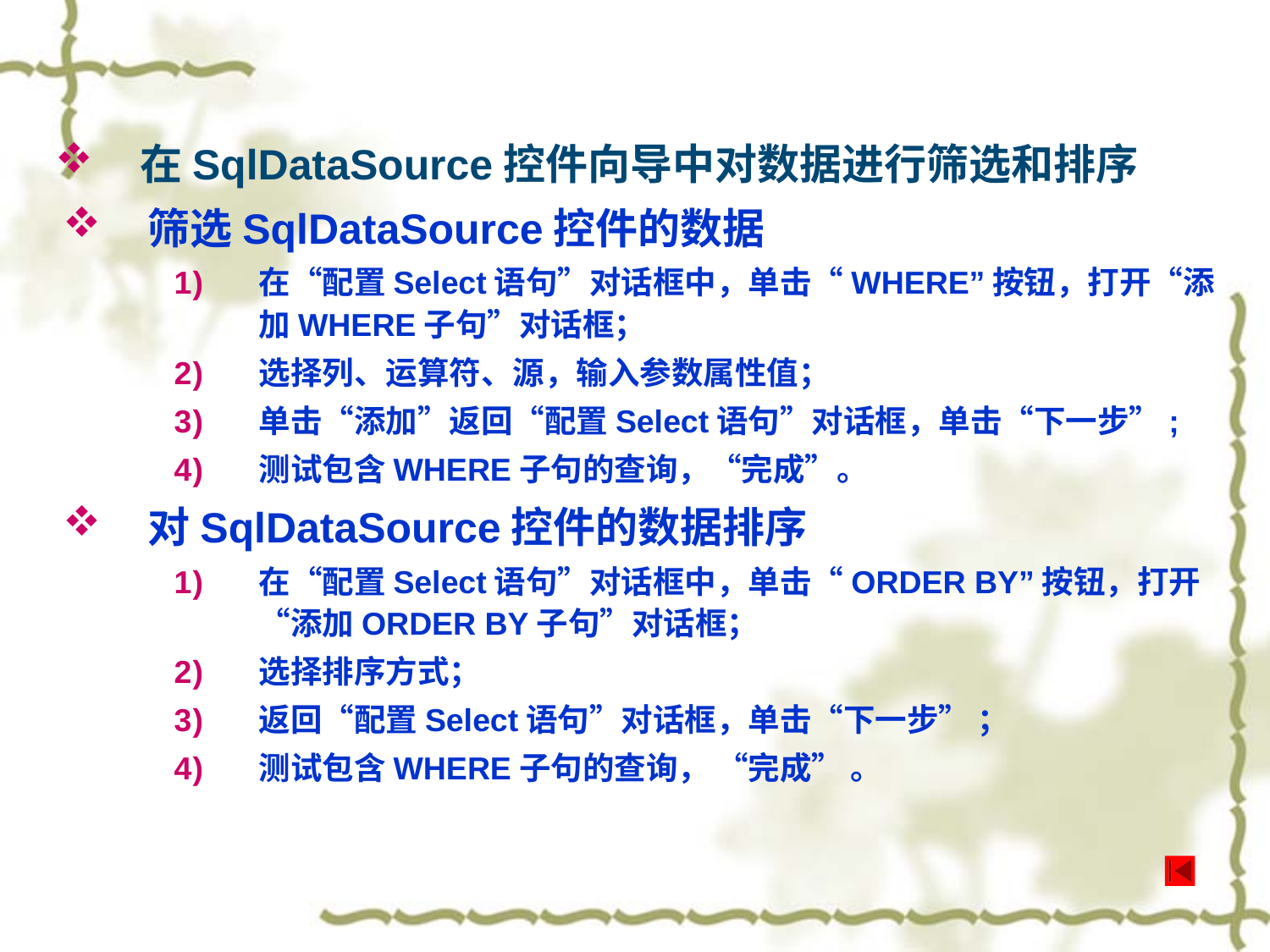

在SqlDataSource控件向导中对数据进行筛选和排序
筛选SqlDataSource控件的数据
在“配置Select语句”对话框中，单击“WHERE”按钮，打开“添加WHERE子句”对话框；
选择列、运算符、源，输入参数属性值；
单击“添加”返回“配置Select语句”对话框，单击“下一步”;
测试包含WHERE子句的查询，“完成”。
对SqlDataSource控件的数据排序
在“配置Select语句”对话框中，单击“ORDER BY”按钮，打开“添加ORDER BY子句”对话框；
选择排序方式；
返回“配置Select语句”对话框，单击“下一步” ；
测试包含WHERE子句的查询， “完成” 。